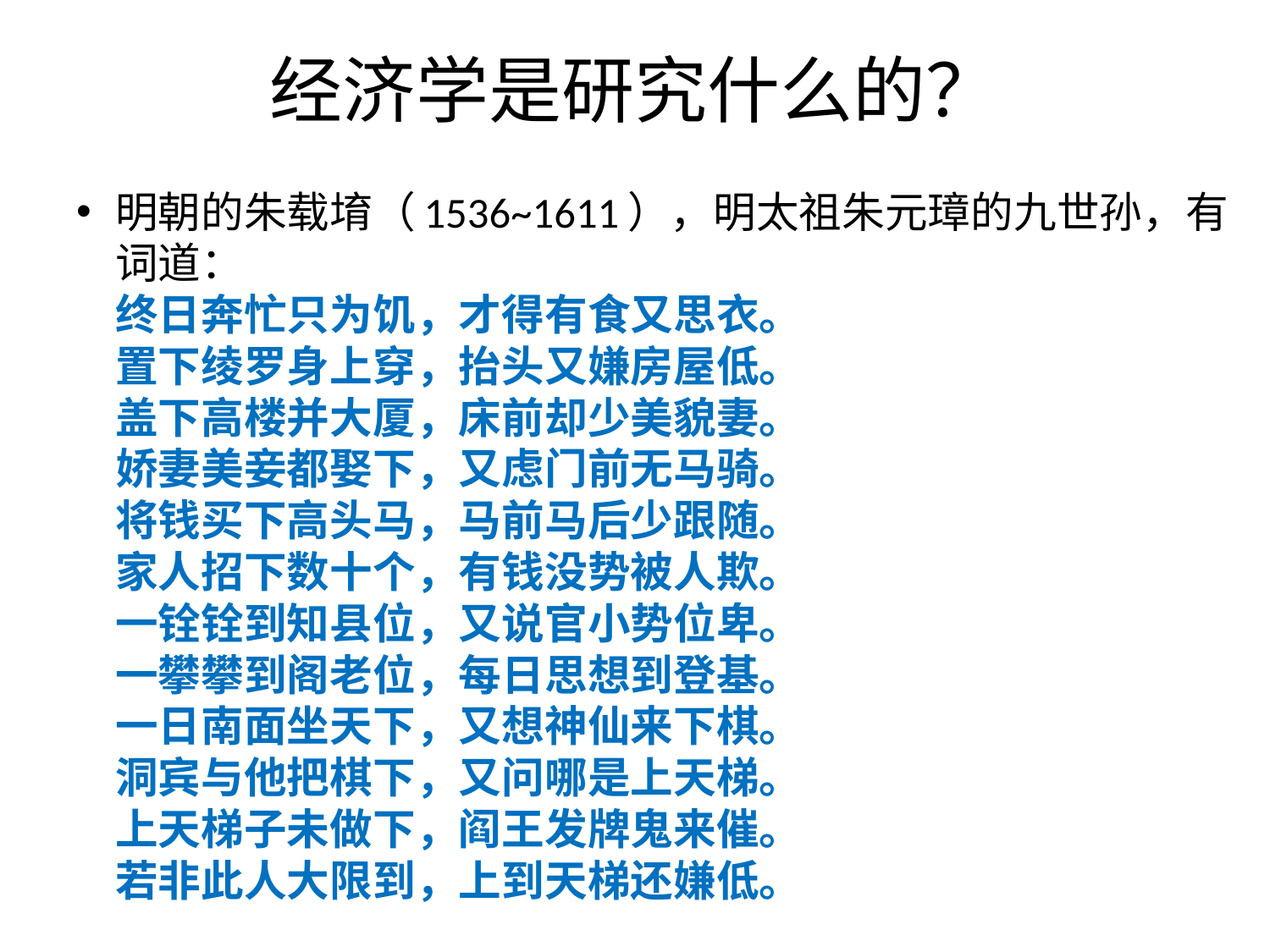

# 经济学是研究什么的？
明朝的朱载堉（1536~1611），明太祖朱元璋的九世孙，有词道：
终日奔忙只为饥，才得有食又思衣。
置下绫罗身上穿，抬头又嫌房屋低。
盖下高楼并大厦，床前却少美貌妻。
娇妻美妾都娶下，又虑门前无马骑。
将钱买下高头马，马前马后少跟随。
家人招下数十个，有钱没势被人欺。
一铨铨到知县位，又说官小势位卑。
一攀攀到阁老位，每日思想到登基。
一日南面坐天下，又想神仙来下棋。
洞宾与他把棋下，又问哪是上天梯。
上天梯子未做下，阎王发牌鬼来催。
若非此人大限到，上到天梯还嫌低。